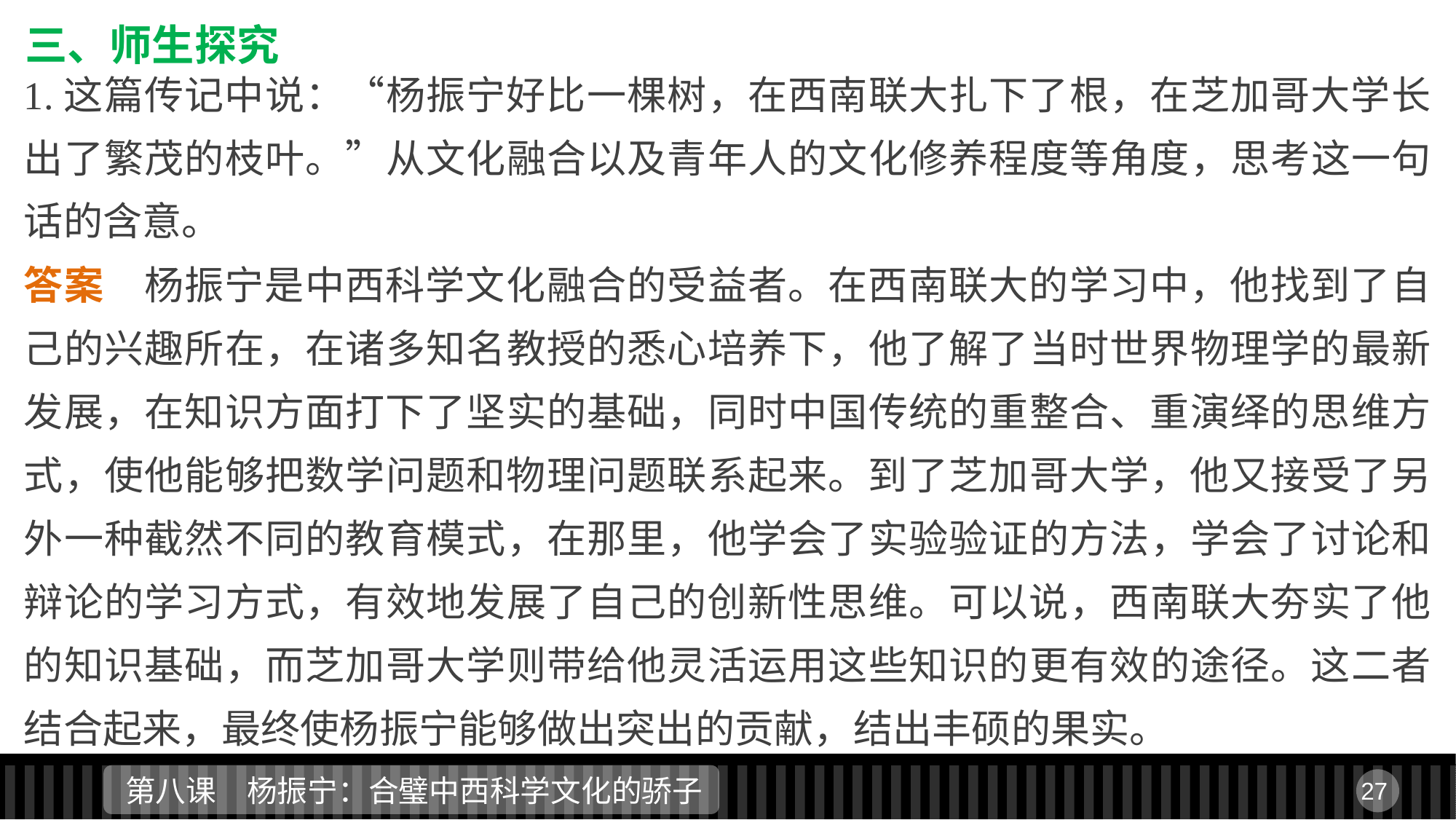

三、师生探究
1.这篇传记中说：“杨振宁好比一棵树，在西南联大扎下了根，在芝加哥大学长出了繁茂的枝叶。”从文化融合以及青年人的文化修养程度等角度，思考这一句话的含意。
答案　杨振宁是中西科学文化融合的受益者。在西南联大的学习中，他找到了自己的兴趣所在，在诸多知名教授的悉心培养下，他了解了当时世界物理学的最新发展，在知识方面打下了坚实的基础，同时中国传统的重整合、重演绎的思维方式，使他能够把数学问题和物理问题联系起来。到了芝加哥大学，他又接受了另外一种截然不同的教育模式，在那里，他学会了实验验证的方法，学会了讨论和辩论的学习方式，有效地发展了自己的创新性思维。可以说，西南联大夯实了他的知识基础，而芝加哥大学则带给他灵活运用这些知识的更有效的途径。这二者结合起来，最终使杨振宁能够做出突出的贡献，结出丰硕的果实。